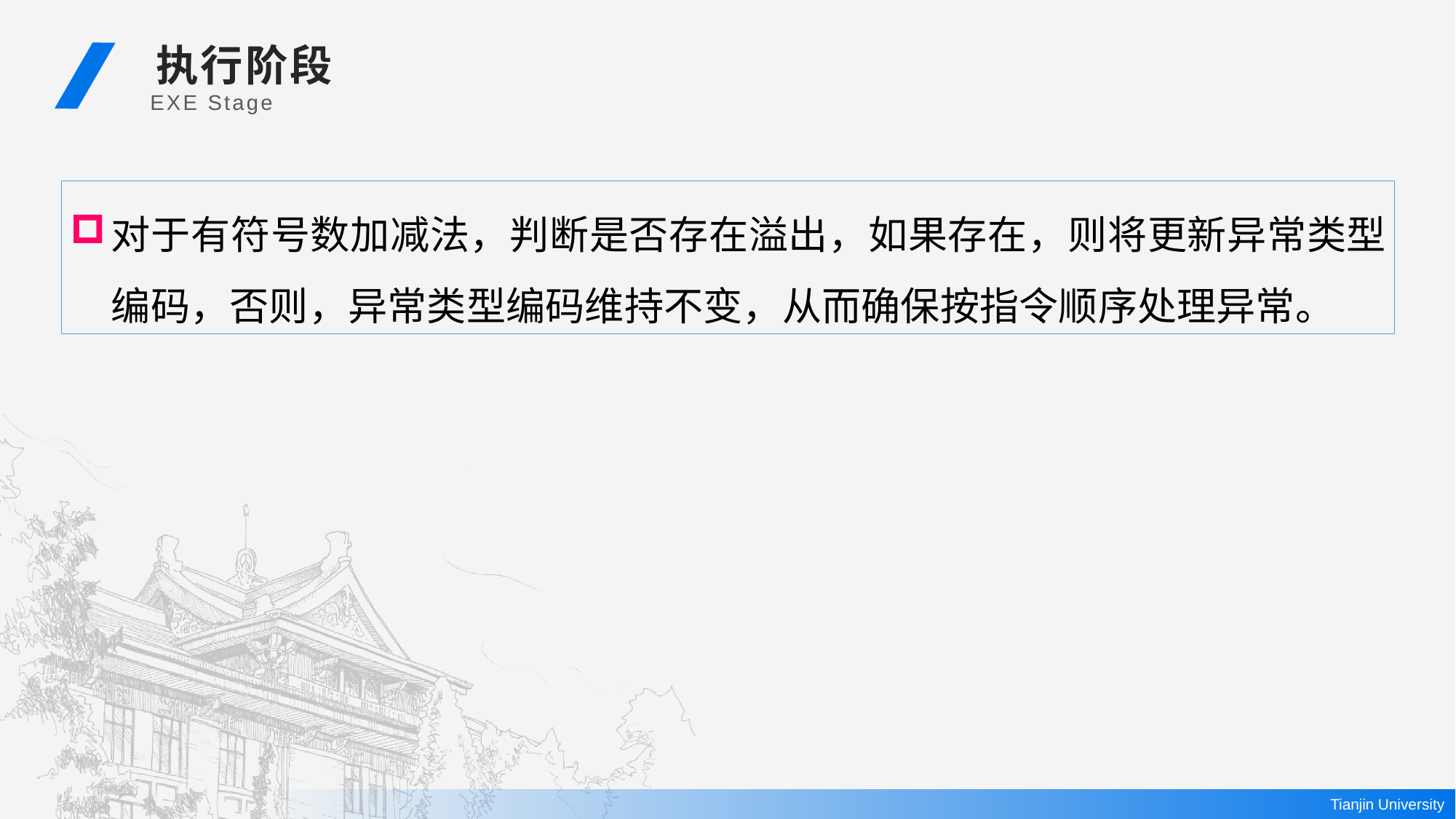

执行阶段
EXE Stage
对于有符号数加减法，判断是否存在溢出，如果存在，则将更新异常类型编码，否则，异常类型编码维持不变，从而确保按指令顺序处理异常。